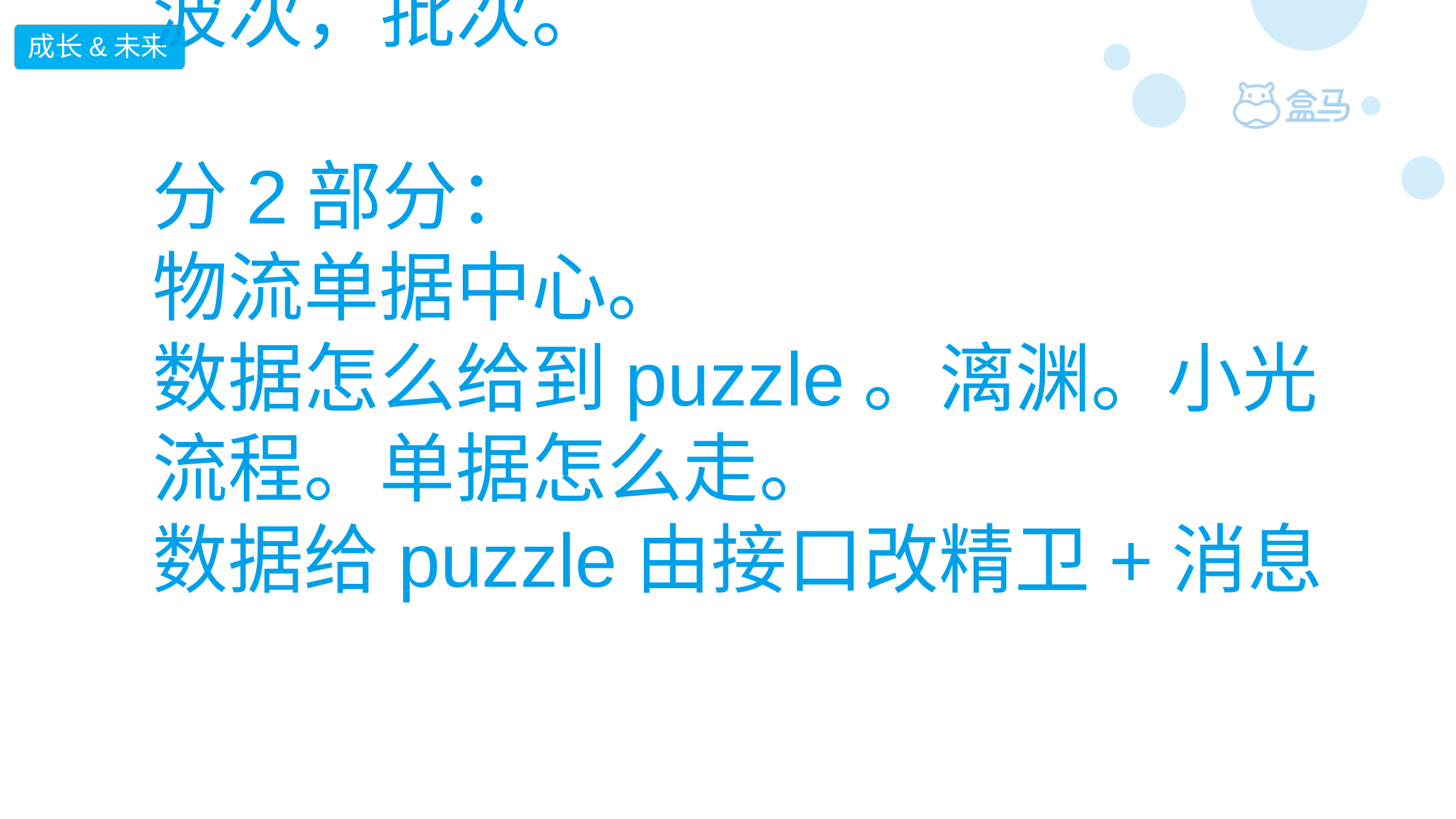

业务项目支持：单据中心。
波次，批次。

分2部分：
物流单据中心。
数据怎么给到puzzle。漓渊。小光
流程。单据怎么走。
数据给puzzle由接口改精卫+消息

Metrics能力提升

成长&未来